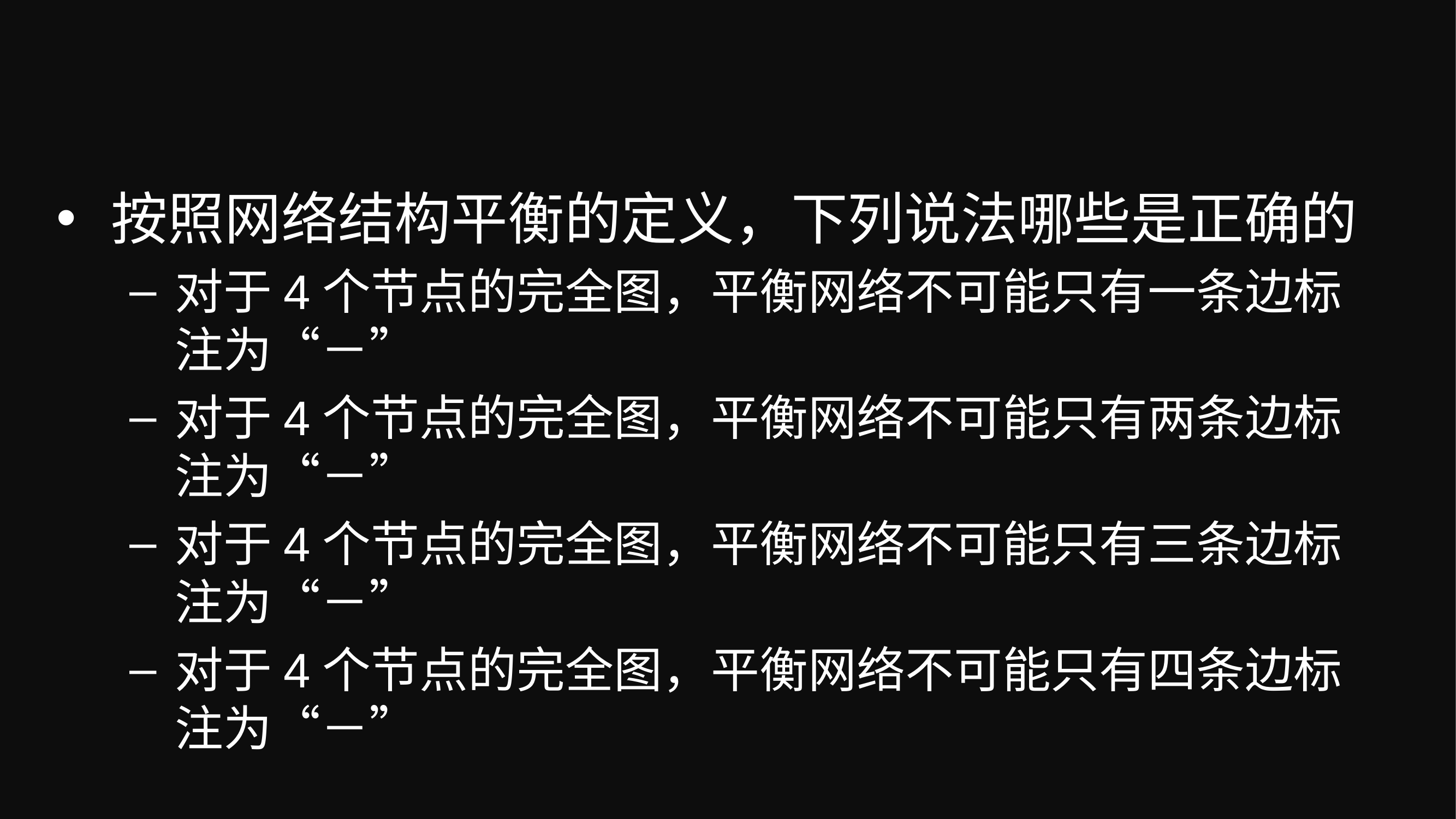

#
按照网络结构平衡的定义，下列说法哪些是正确的
对于4个节点的完全图，平衡网络不可能只有一条边标注为“－”
对于4个节点的完全图，平衡网络不可能只有两条边标注为“－”
对于4个节点的完全图，平衡网络不可能只有三条边标注为“－”
对于4个节点的完全图，平衡网络不可能只有四条边标注为“－”